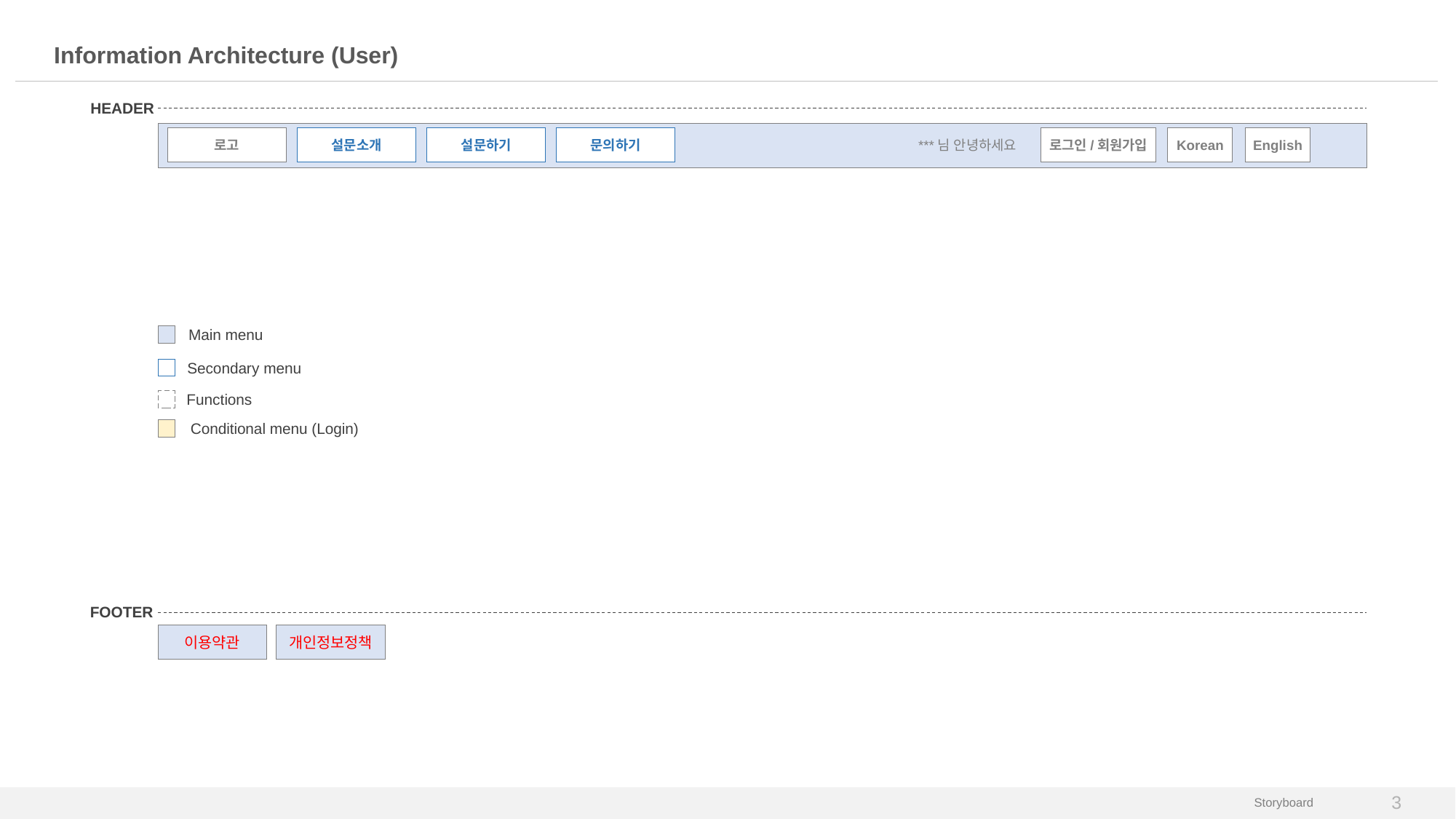

Information Architecture (User)
HEADER

English
로고
설문소개
설문하기
문의하기
로그인/회원가입
Korean
***님 안녕하세요
Main menu

Secondary menu

Functions

Conditional menu (Login)

FOOTER
이용약관
개인정보정책
3